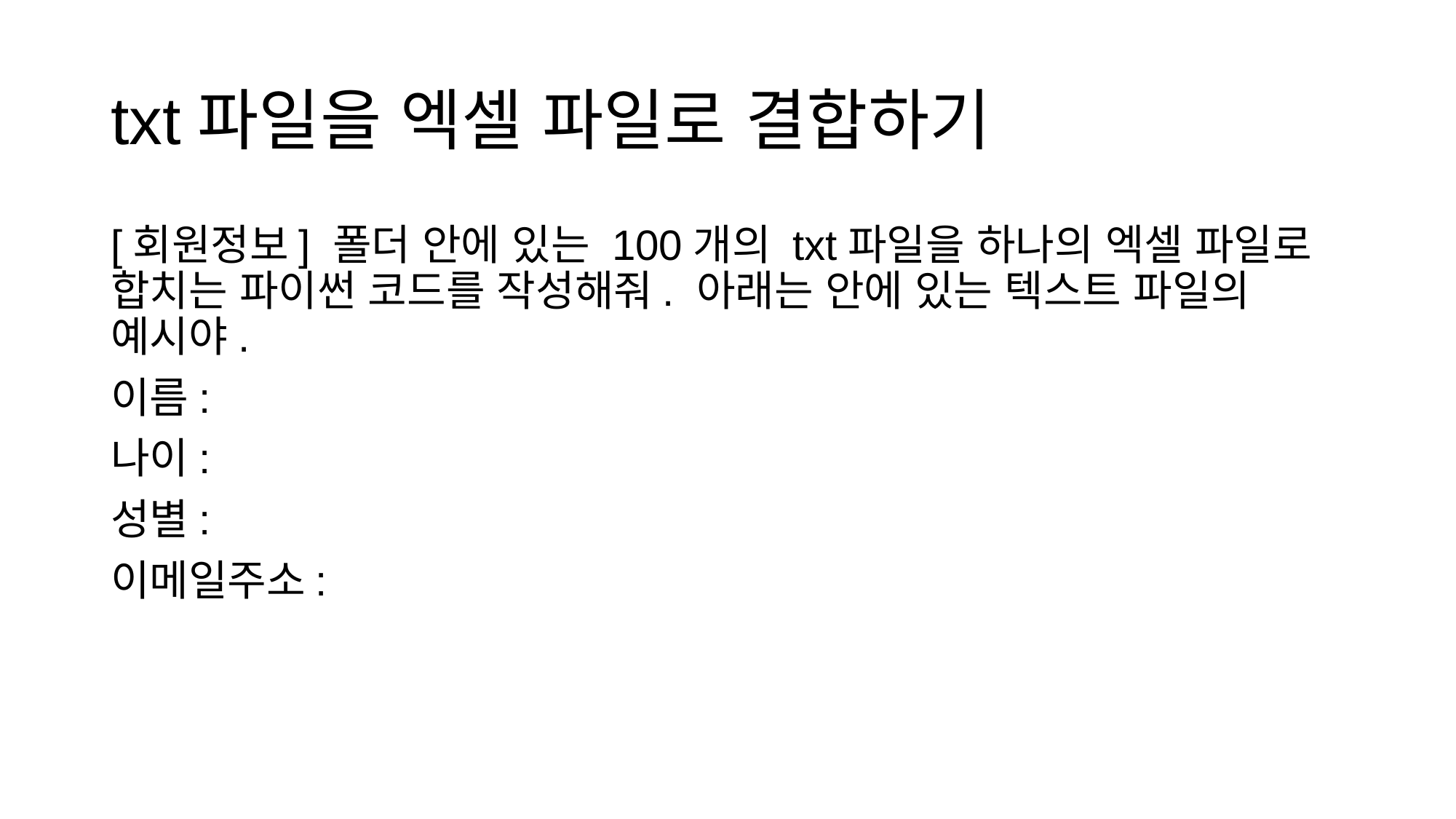

# txt파일을 엑셀 파일로 결합하기
[회원정보] 폴더 안에 있는 100개의 txt파일을 하나의 엑셀 파일로 합치는 파이썬 코드를 작성해줘. 아래는 안에 있는 텍스트 파일의 예시야.
이름:
나이:
성별:
이메일주소: